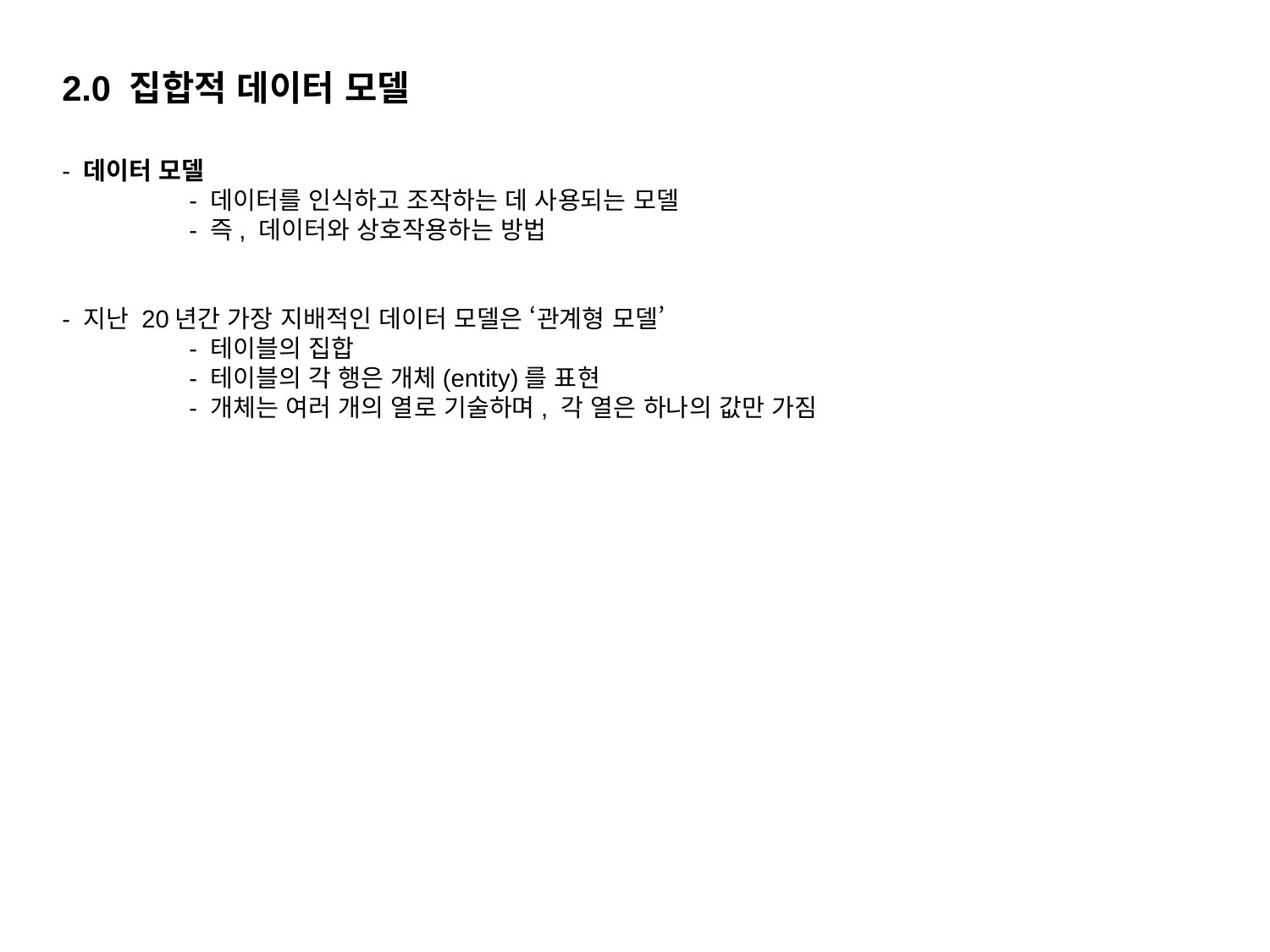

2.0 집합적 데이터 모델
- 데이터 모델
	- 데이터를 인식하고 조작하는 데 사용되는 모델
	- 즉, 데이터와 상호작용하는 방법

- 지난 20년간 가장 지배적인 데이터 모델은 ‘관계형 모델’
	- 테이블의 집합
	- 테이블의 각 행은 개체(entity)를 표현
	- 개체는 여러 개의 열로 기술하며, 각 열은 하나의 값만 가짐